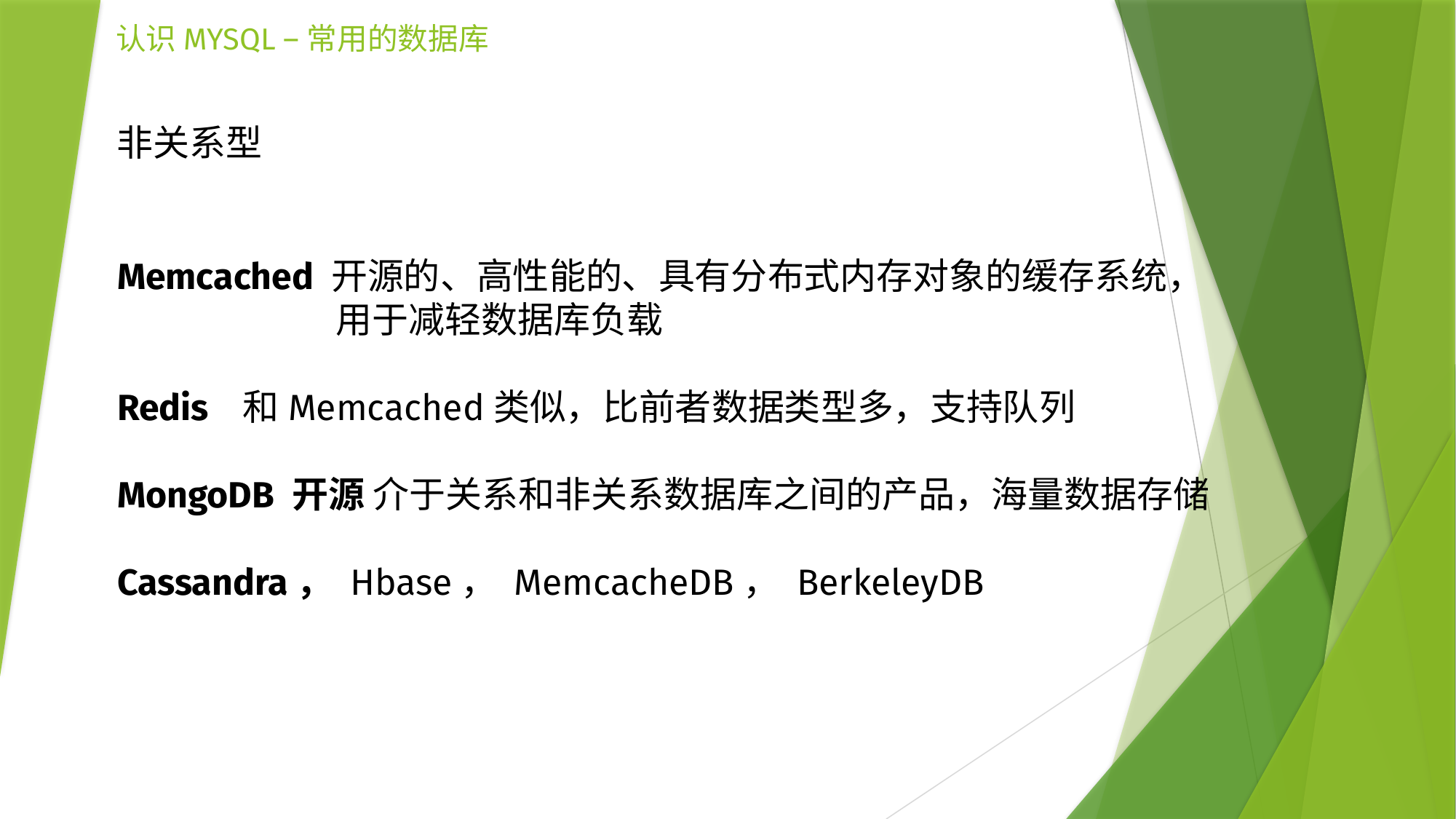

# 认识MYSQL –常用的数据库
非关系型
Memcached 开源的、高性能的、具有分布式内存对象的缓存系统，
		用于减轻数据库负载

Redis   和Memcached类似，比前者数据类型多，支持队列

MongoDB 开源 介于关系和非关系数据库之间的产品，海量数据存储

Cassandra， Hbase， MemcacheDB， BerkeleyDB